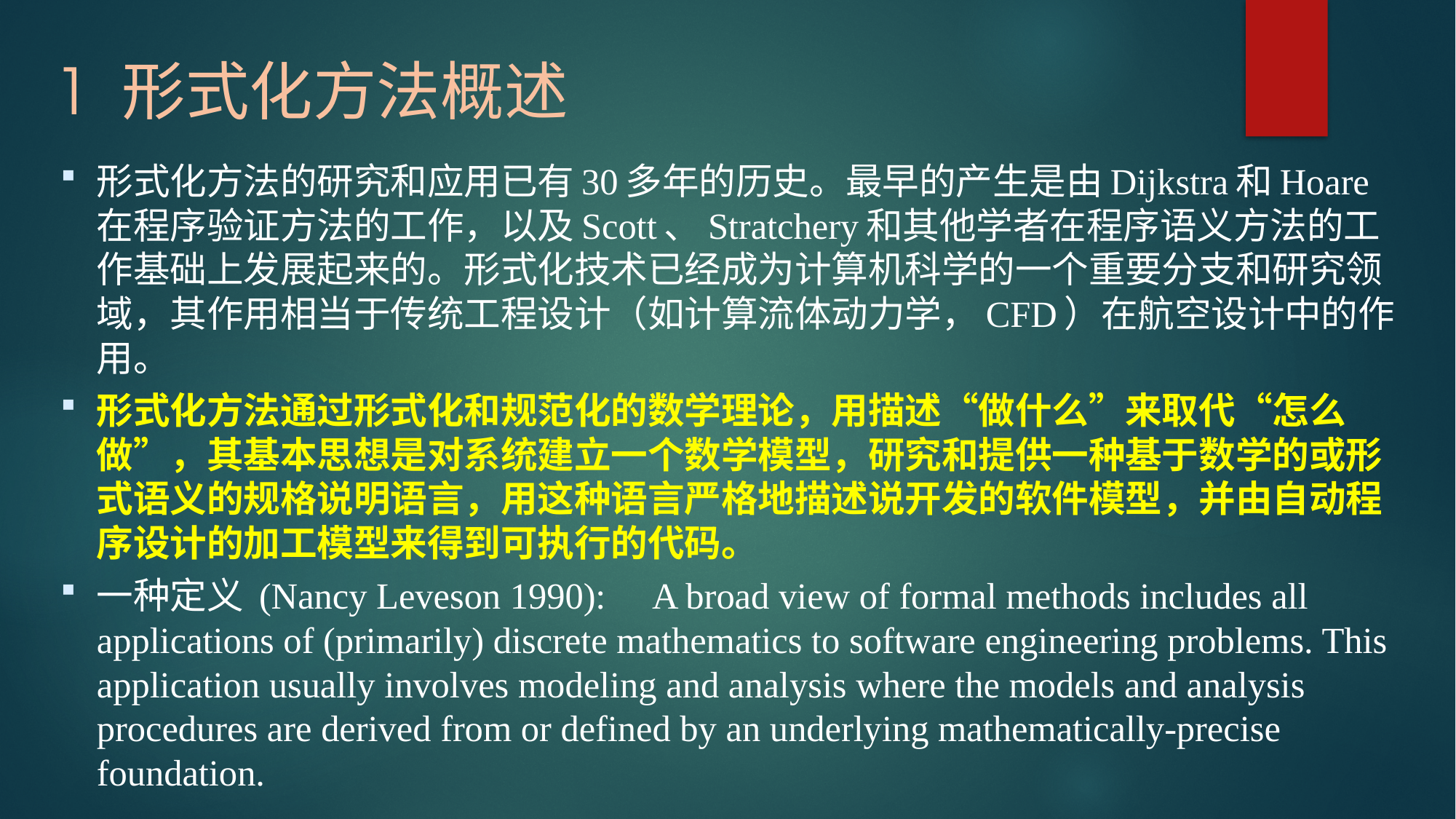

# 1 形式化方法概述
形式化方法的研究和应用已有30多年的历史。最早的产生是由Dijkstra和Hoare在程序验证方法的工作，以及Scott、Stratchery和其他学者在程序语义方法的工作基础上发展起来的。形式化技术已经成为计算机科学的一个重要分支和研究领域，其作用相当于传统工程设计（如计算流体动力学，CFD）在航空设计中的作用。
形式化方法通过形式化和规范化的数学理论，用描述“做什么”来取代“怎么做”，其基本思想是对系统建立一个数学模型，研究和提供一种基于数学的或形式语义的规格说明语言，用这种语言严格地描述说开发的软件模型，并由自动程序设计的加工模型来得到可执行的代码。
一种定义 (Nancy Leveson 1990):     A broad view of formal methods includes all applications of (primarily) discrete mathematics to software engineering problems. This application usually involves modeling and analysis where the models and analysis procedures are derived from or defined by an underlying mathematically-precise foundation.